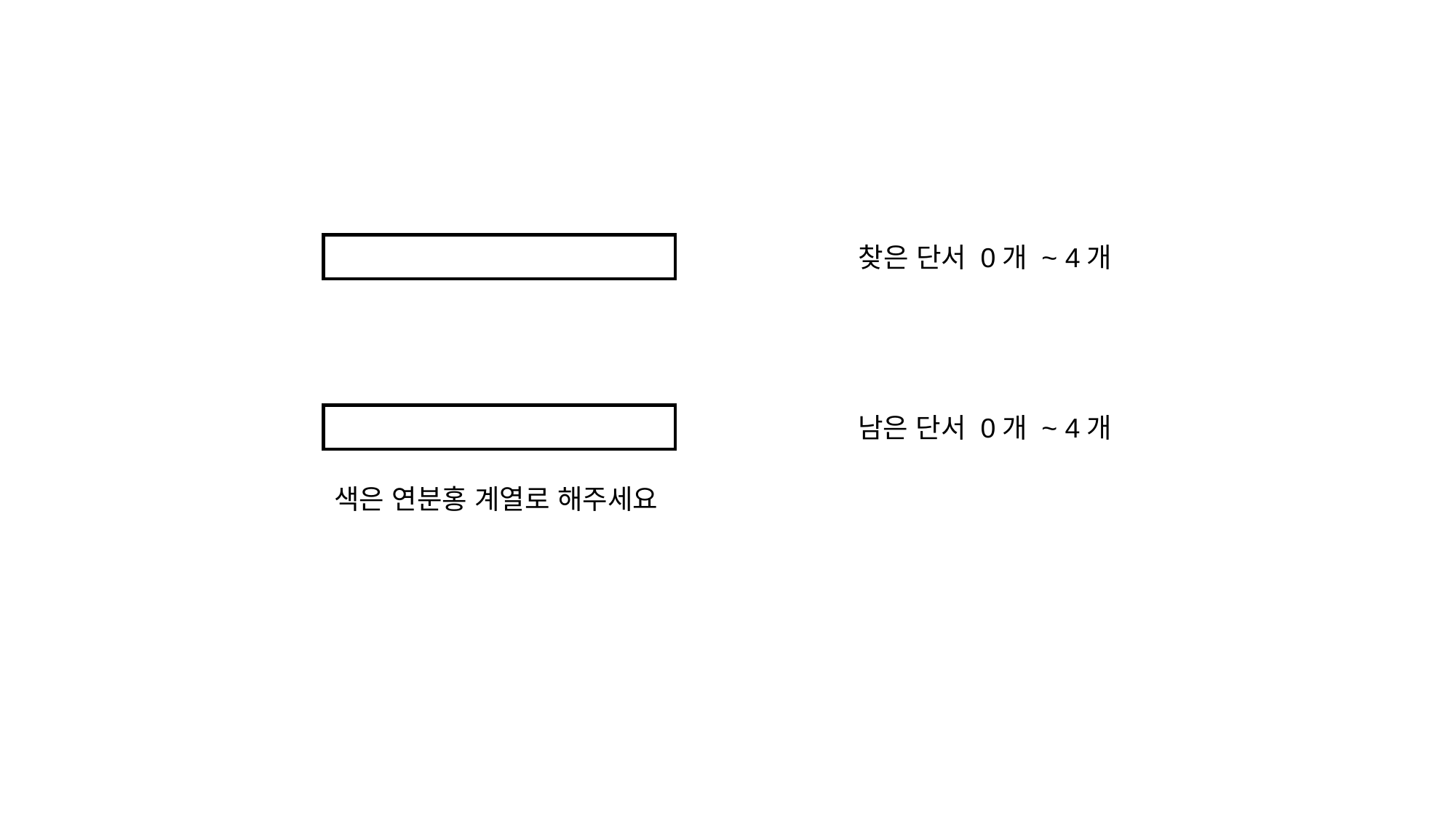

찾은 단서 0개 ~ 4개

남은 단서 0개 ~ 4개
색은 연분홍 계열로 해주세요